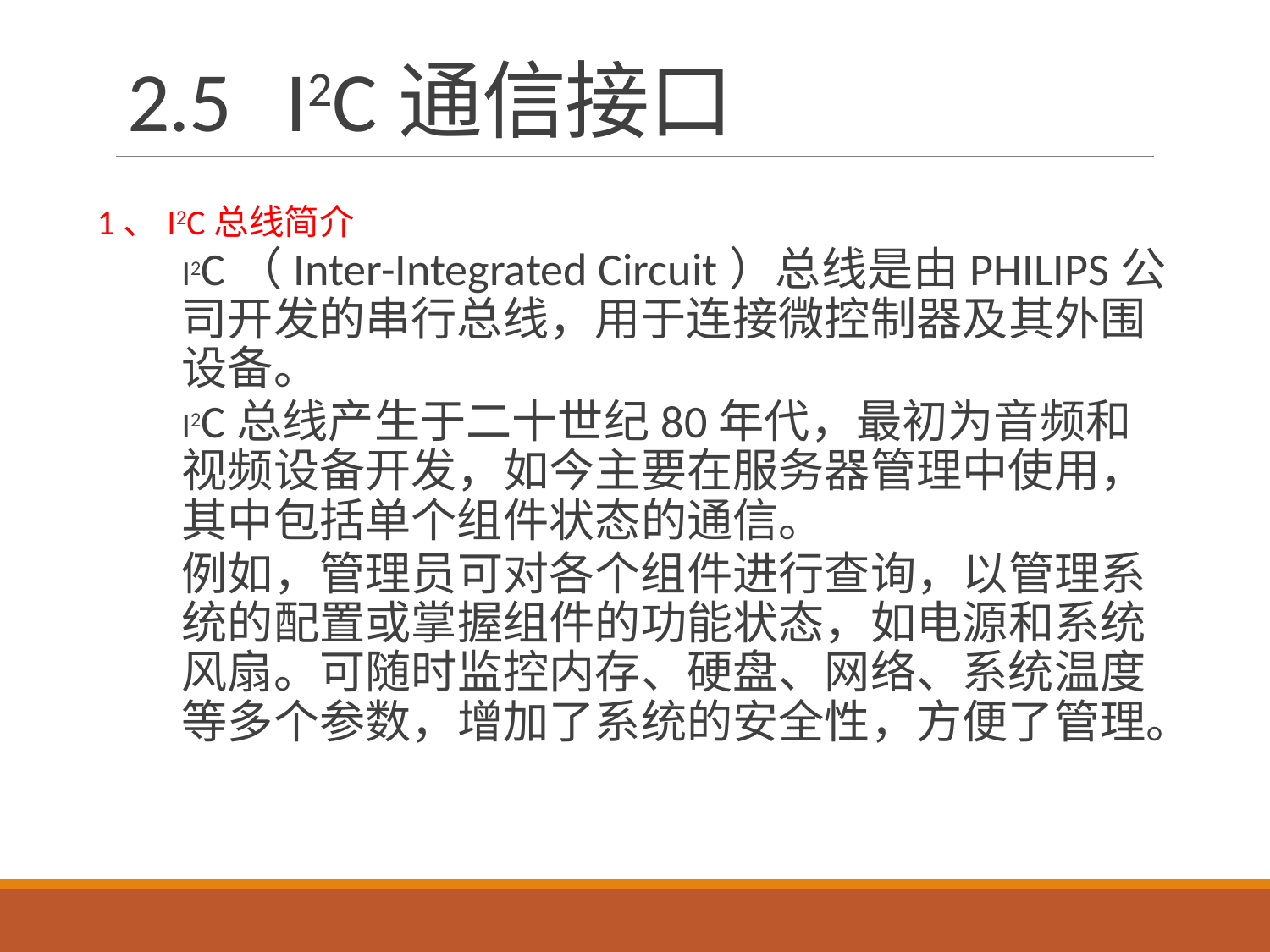

# 2.5   I2C通信接口
1、I2C总线简介
I2C（Inter-Integrated Circuit）总线是由PHILIPS公司开发的串行总线，用于连接微控制器及其外围设备。
I2C总线产生于二十世纪80年代，最初为音频和视频设备开发，如今主要在服务器管理中使用，其中包括单个组件状态的通信。
例如，管理员可对各个组件进行查询，以管理系统的配置或掌握组件的功能状态，如电源和系统风扇。可随时监控内存、硬盘、网络、系统温度等多个参数，增加了系统的安全性，方便了管理。